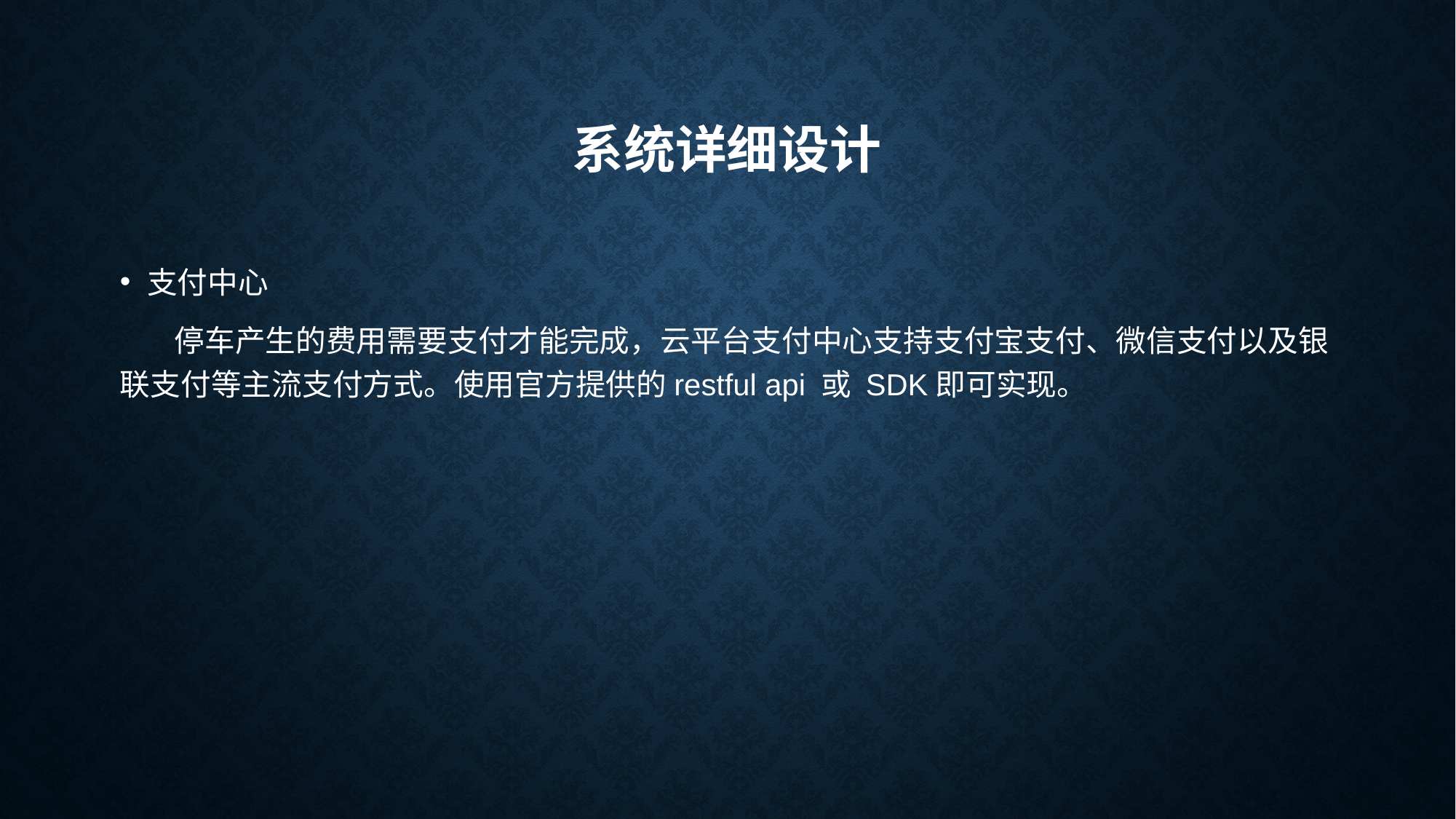

# 系统详细设计
支付中心
       停车产生的费用需要支付才能完成，云平台支付中心支持支付宝支付、微信支付以及银联支付等主流支付方式。使用官方提供的restful api 或 SDK即可实现。